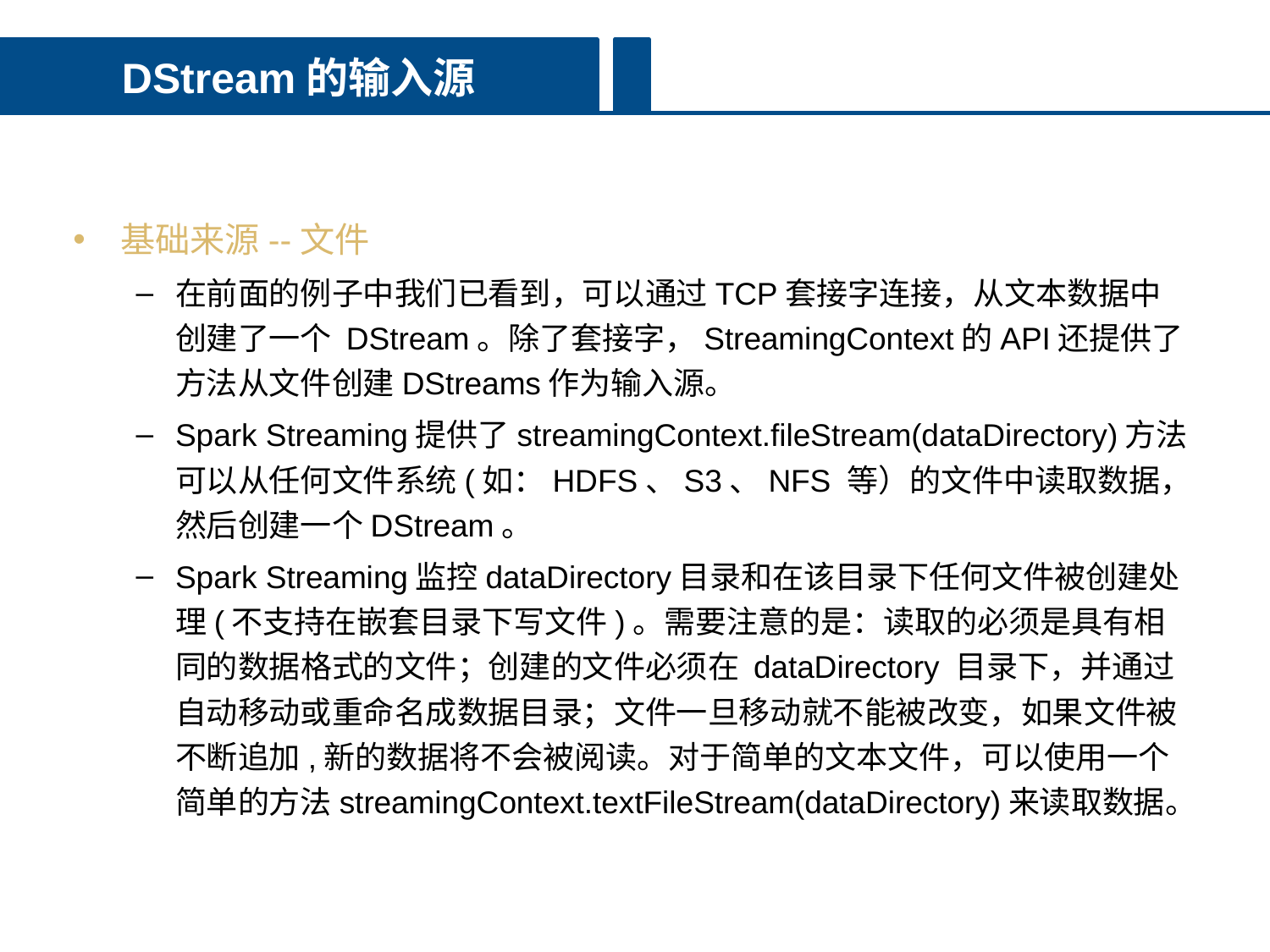

DStream的输入源

基础来源--文件
在前面的例子中我们已看到，可以通过TCP套接字连接，从文本数据中创建了一个 DStream。除了套接字，StreamingContext的API还提供了方法从文件创建DStreams作为输入源。
Spark Streaming提供了streamingContext.fileStream(dataDirectory)方法可以从任何文件系统(如：HDFS、S3、NFS 等）的文件中读取数据，然后创建一个DStream。
Spark Streaming监控dataDirectory目录和在该目录下任何文件被创建处理(不支持在嵌套目录下写文件)。需要注意的是：读取的必须是具有相同的数据格式的文件；创建的文件必须在 dataDirectory 目录下，并通过自动移动或重命名成数据目录；文件一旦移动就不能被改变，如果文件被不断追加,新的数据将不会被阅读。对于简单的文本文件，可以使用一个简单的方法streamingContext.textFileStream(dataDirectory)来读取数据。